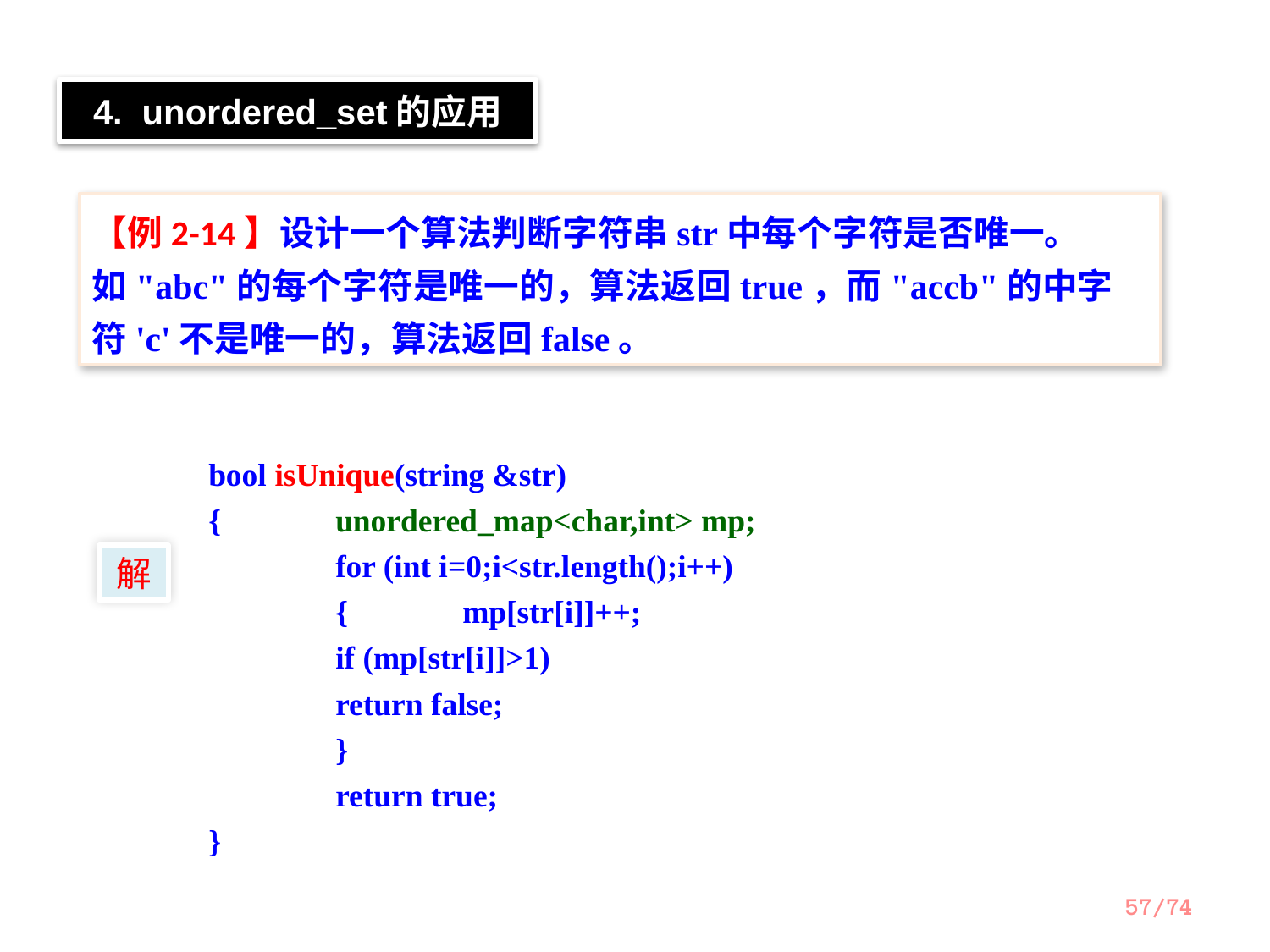

4.  unordered_set的应用
【例2-14】设计一个算法判断字符串str中每个字符是否唯一。如"abc"的每个字符是唯一的，算法返回true，而"accb"的中字符'c'不是唯一的，算法返回false。
bool isUnique(string &str)
{   	unordered_map<char,int> mp;
    	for (int i=0;i<str.length();i++)
    	{	mp[str[i]]++;
         	if (mp[str[i]]>1)
              	return false;
    	}
    	return true;
}
解
57/74